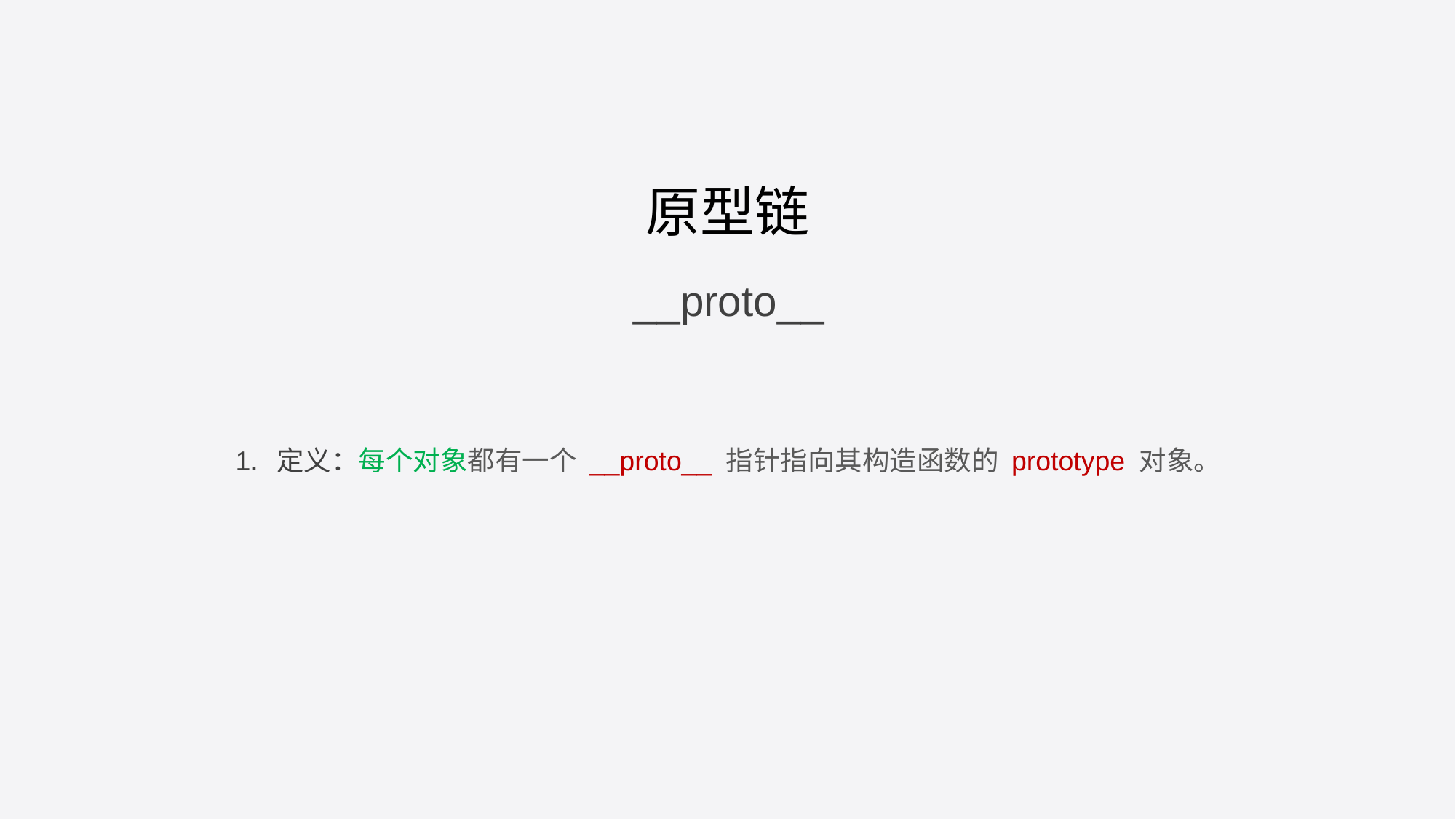

# 原型链
__proto__
定义：每个对象都有一个 __proto__ 指针指向其构造函数的 prototype 对象。